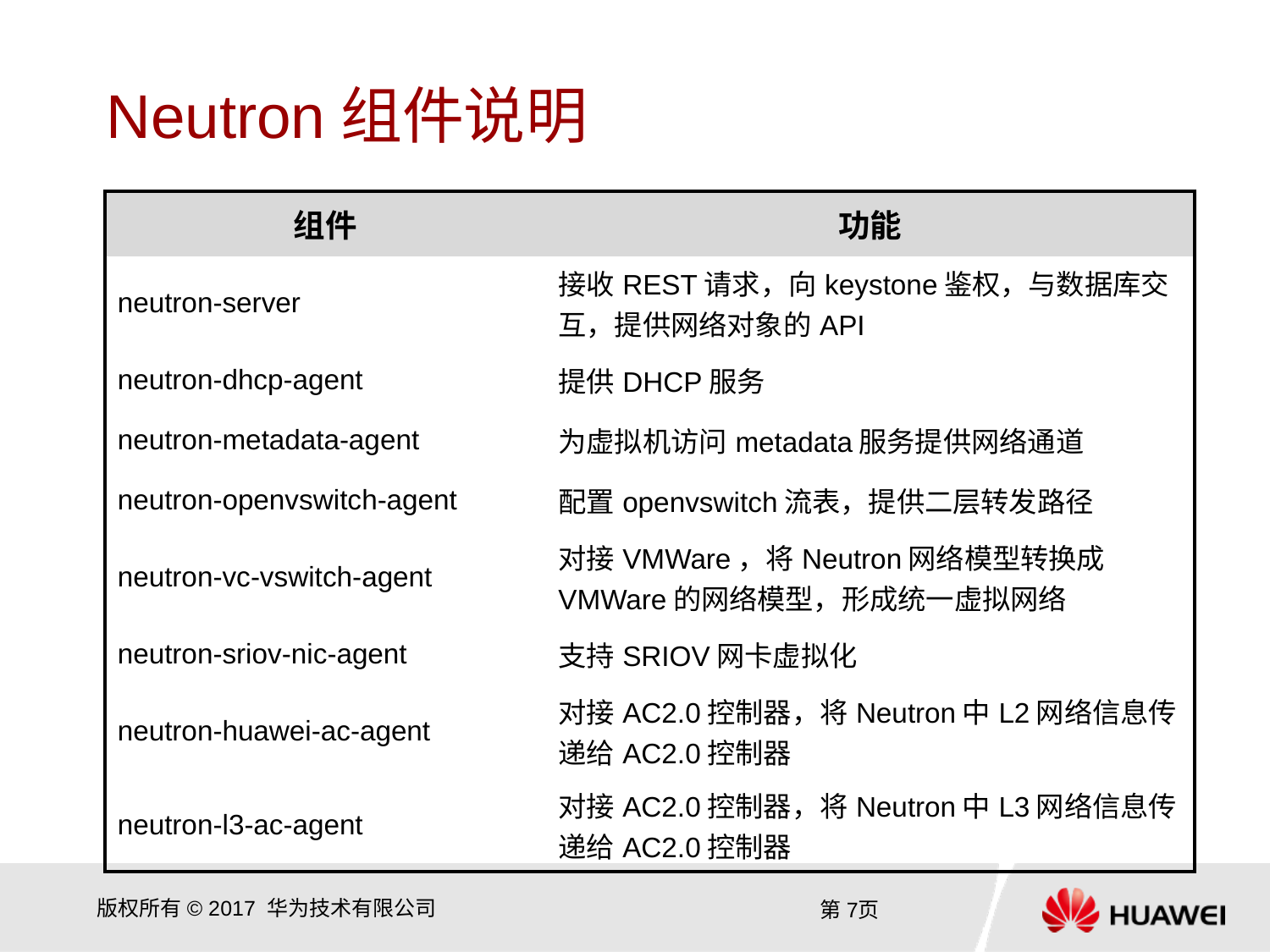

# Neutron组件说明
| 组件 | 功能 |
| --- | --- |
| neutron-server | 接收REST请求，向keystone鉴权，与数据库交互，提供网络对象的API |
| neutron-dhcp-agent | 提供DHCP服务 |
| neutron-metadata-agent | 为虚拟机访问metadata服务提供网络通道 |
| neutron-openvswitch-agent | 配置openvswitch流表，提供二层转发路径 |
| neutron-vc-vswitch-agent | 对接VMWare，将Neutron网络模型转换成VMWare的网络模型，形成统一虚拟网络 |
| neutron-sriov-nic-agent | 支持SRIOV网卡虚拟化 |
| neutron-huawei-ac-agent | 对接AC2.0控制器，将Neutron中L2网络信息传递给AC2.0控制器 |
| neutron-l3-ac-agent | 对接AC2.0控制器，将Neutron中L3网络信息传递给AC2.0控制器 |